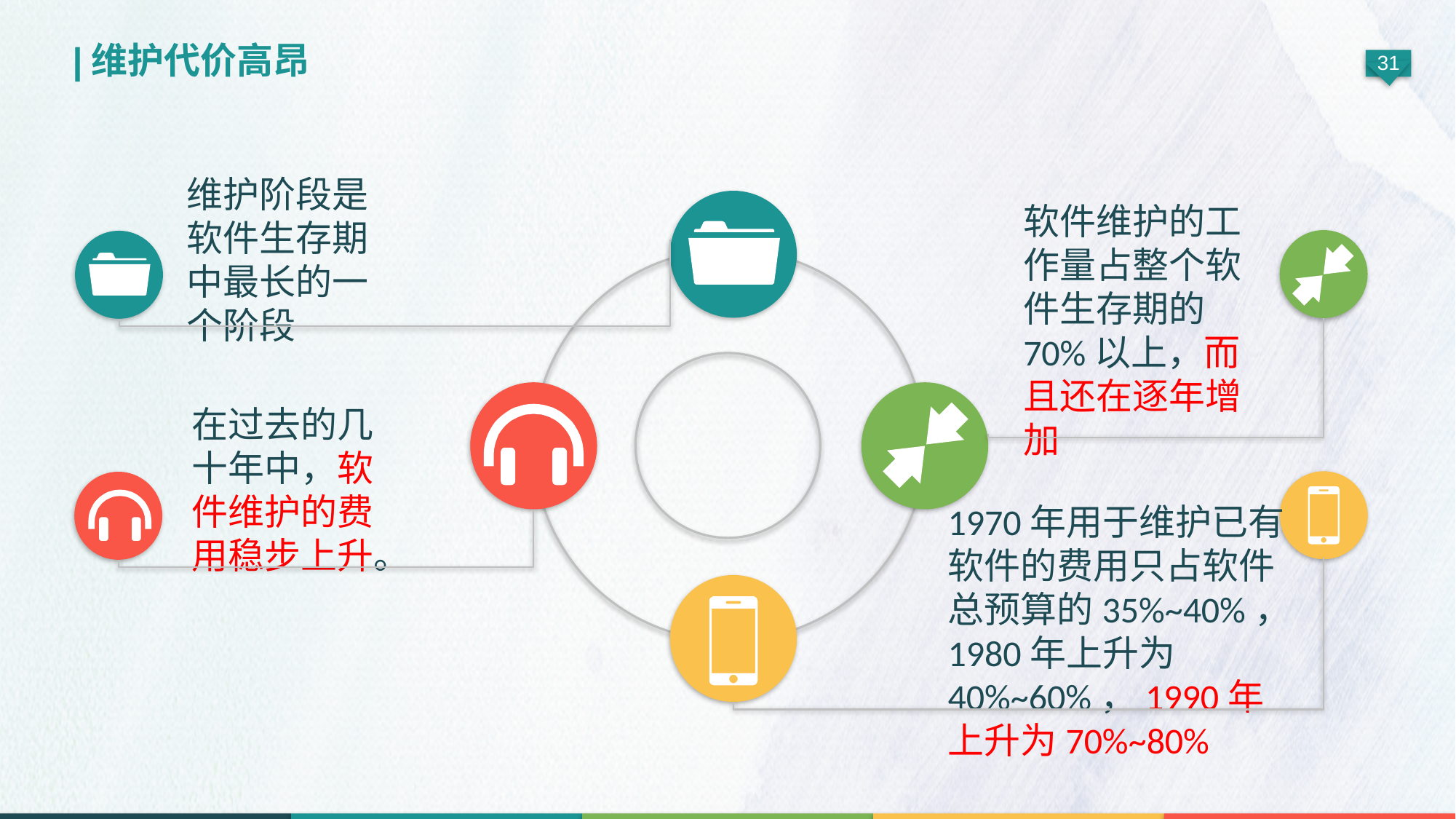

|维护代价高昂
维护阶段是软件生存期中最长的一个阶段

软件维护的工作量占整个软件生存期的70%以上，而且还在逐年增加

在过去的几十年中，软件维护的费用稳步上升。

1970年用于维护已有软件的费用只占软件总预算的35%~40%，1980年上升为40%~60%，1990年上升为70%~80%